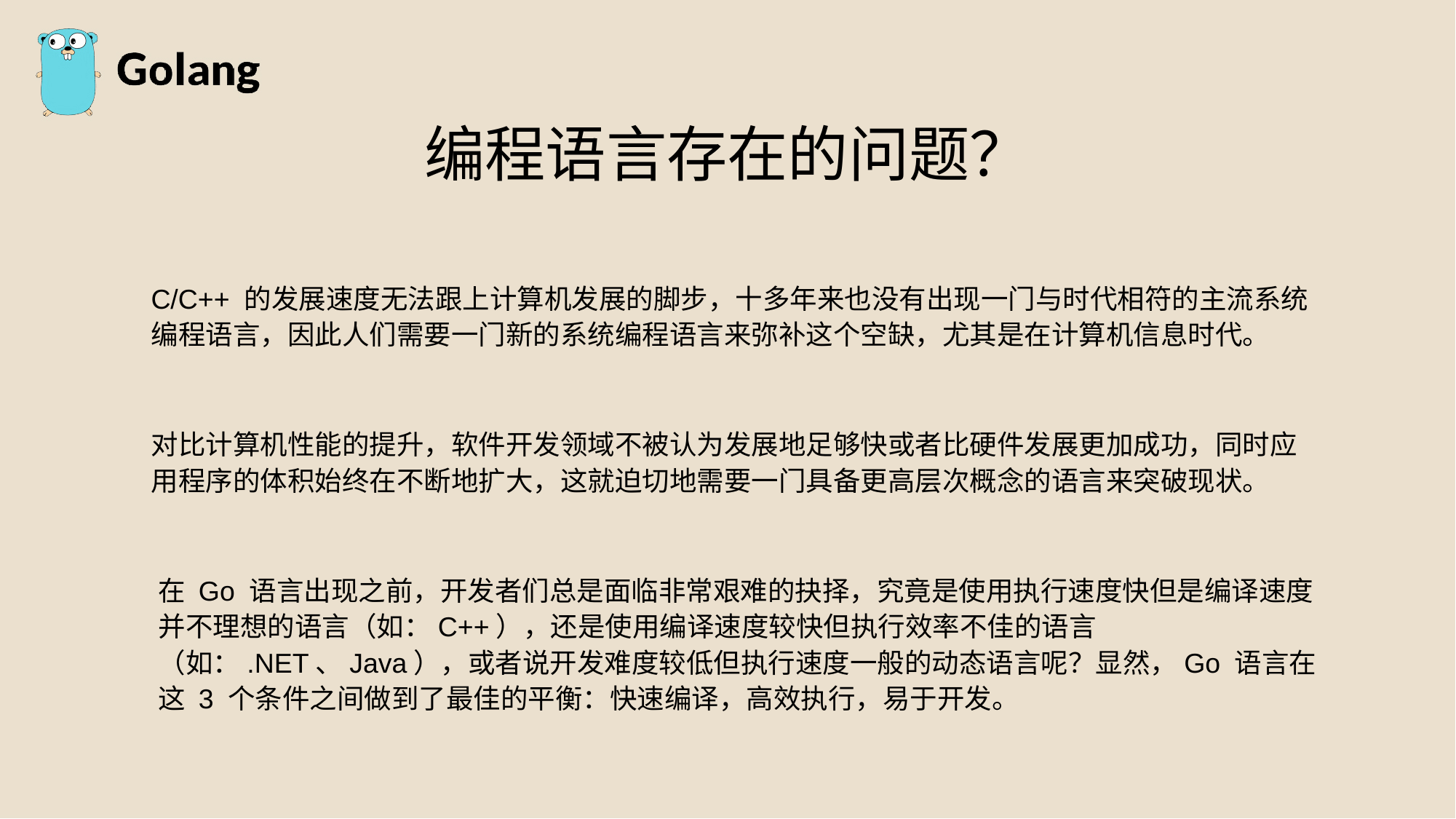

编程语言存在的问题？
C/C++ 的发展速度无法跟上计算机发展的脚步，十多年来也没有出现一门与时代相符的主流系统编程语言，因此人们需要一门新的系统编程语言来弥补这个空缺，尤其是在计算机信息时代。
对比计算机性能的提升，软件开发领域不被认为发展地足够快或者比硬件发展更加成功，同时应用程序的体积始终在不断地扩大，这就迫切地需要一门具备更高层次概念的语言来突破现状。
在 Go 语言出现之前，开发者们总是面临非常艰难的抉择，究竟是使用执行速度快但是编译速度并不理想的语言（如：C++），还是使用编译速度较快但执行效率不佳的语言（如：.NET、Java），或者说开发难度较低但执行速度一般的动态语言呢？显然，Go 语言在这 3 个条件之间做到了最佳的平衡：快速编译，高效执行，易于开发。